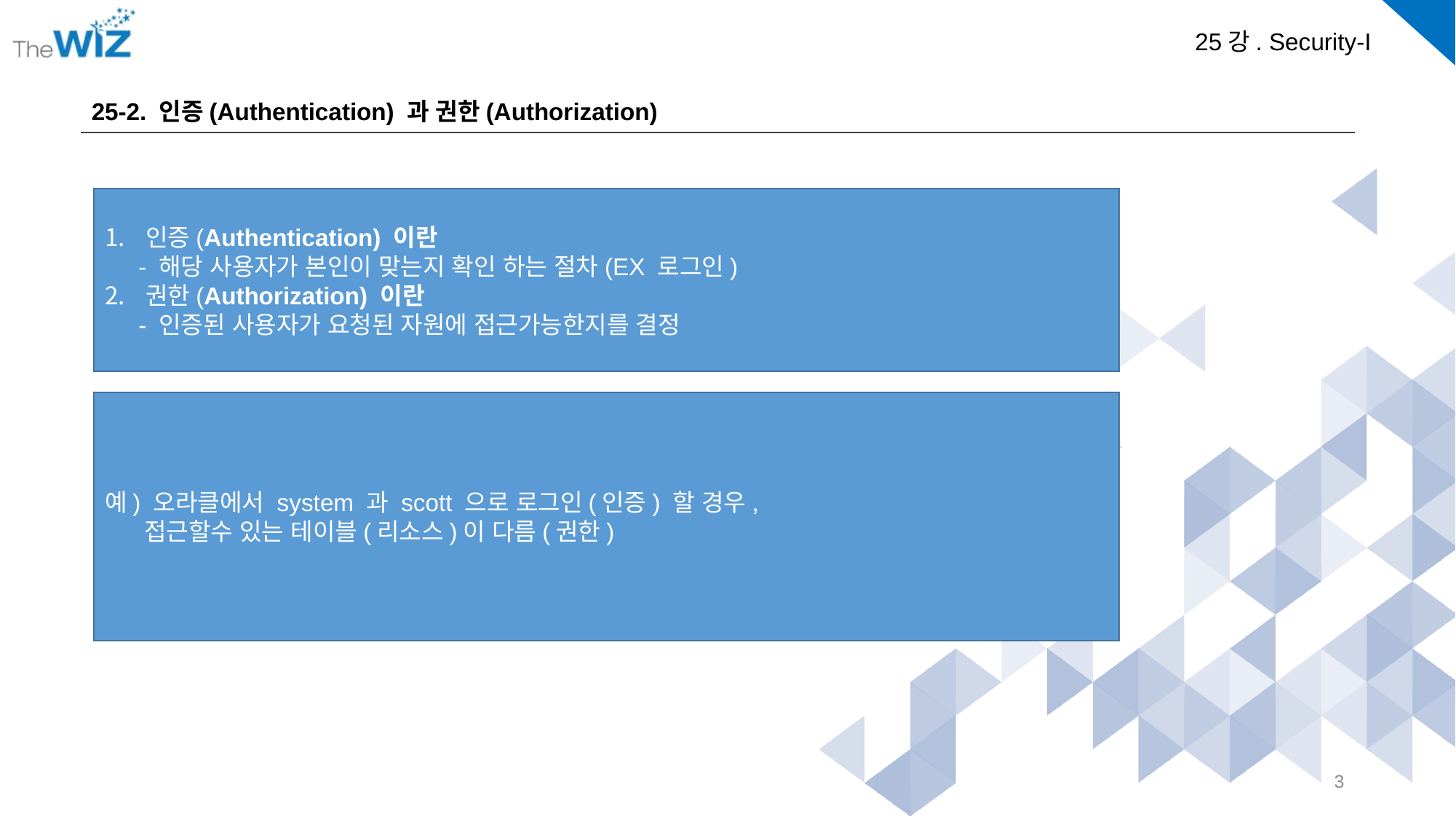

25-2. 인증(Authentication) 과 권한(Authorization)
인증(Authentication) 이란
     - 해당 사용자가 본인이 맞는지 확인 하는 절차(EX 로그인)
권한(Authorization) 이란
     - 인증된 사용자가 요청된 자원에 접근가능한지를 결정
예) 오라클에서 system 과 scott 으로 로그인(인증) 할 경우,
     접근할수 있는 테이블(리소스)이 다름(권한)
3